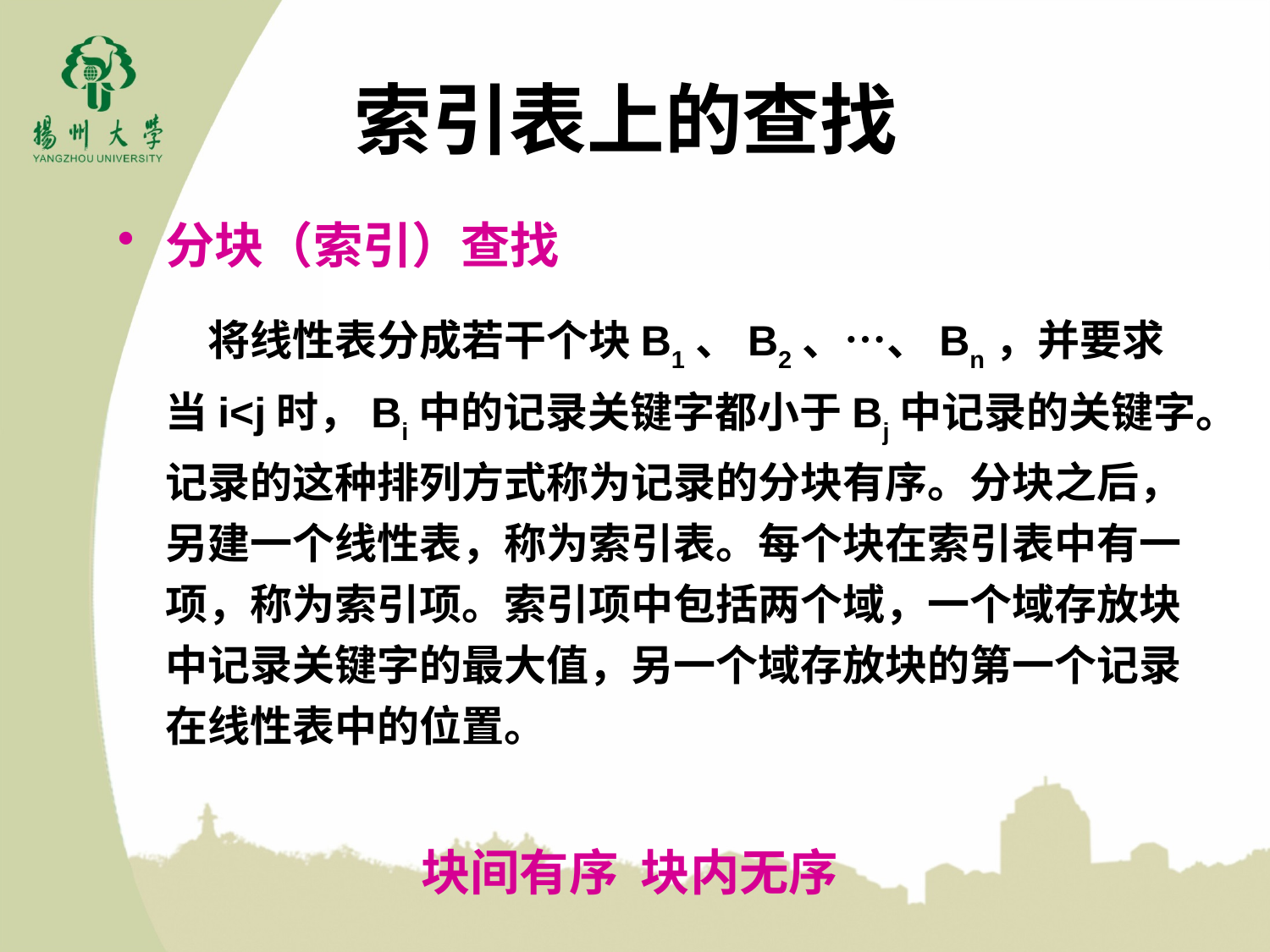

# 索引表上的查找
分块（索引）查找
      将线性表分成若干个块B1、B2、…、Bn，并要求当i<j时，Bi中的记录关键字都小于Bj中记录的关键字。记录的这种排列方式称为记录的分块有序。分块之后，另建一个线性表，称为索引表。每个块在索引表中有一项，称为索引项。索引项中包括两个域，一个域存放块中记录关键字的最大值，另一个域存放块的第一个记录在线性表中的位置。

                          块间有序  块内无序
16